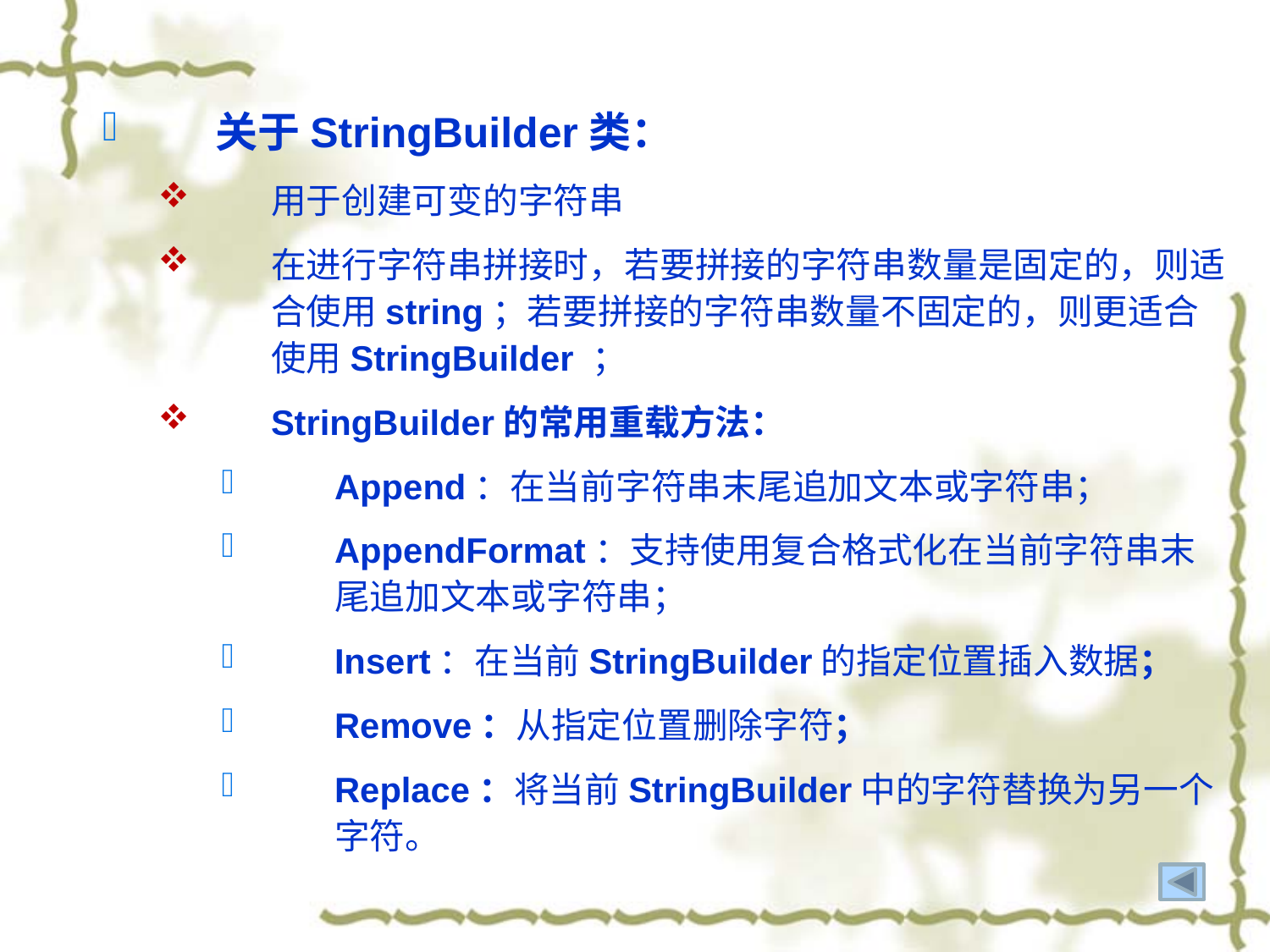

关于StringBuilder类：
用于创建可变的字符串
在进行字符串拼接时，若要拼接的字符串数量是固定的，则适合使用string；若要拼接的字符串数量不固定的，则更适合使用StringBuilder ；
StringBuilder的常用重载方法：
Append：在当前字符串末尾追加文本或字符串；
AppendFormat：支持使用复合格式化在当前字符串末尾追加文本或字符串；
Insert：在当前StringBuilder的指定位置插入数据；
Remove：从指定位置删除字符；
Replace：将当前StringBuilder中的字符替换为另一个字符。